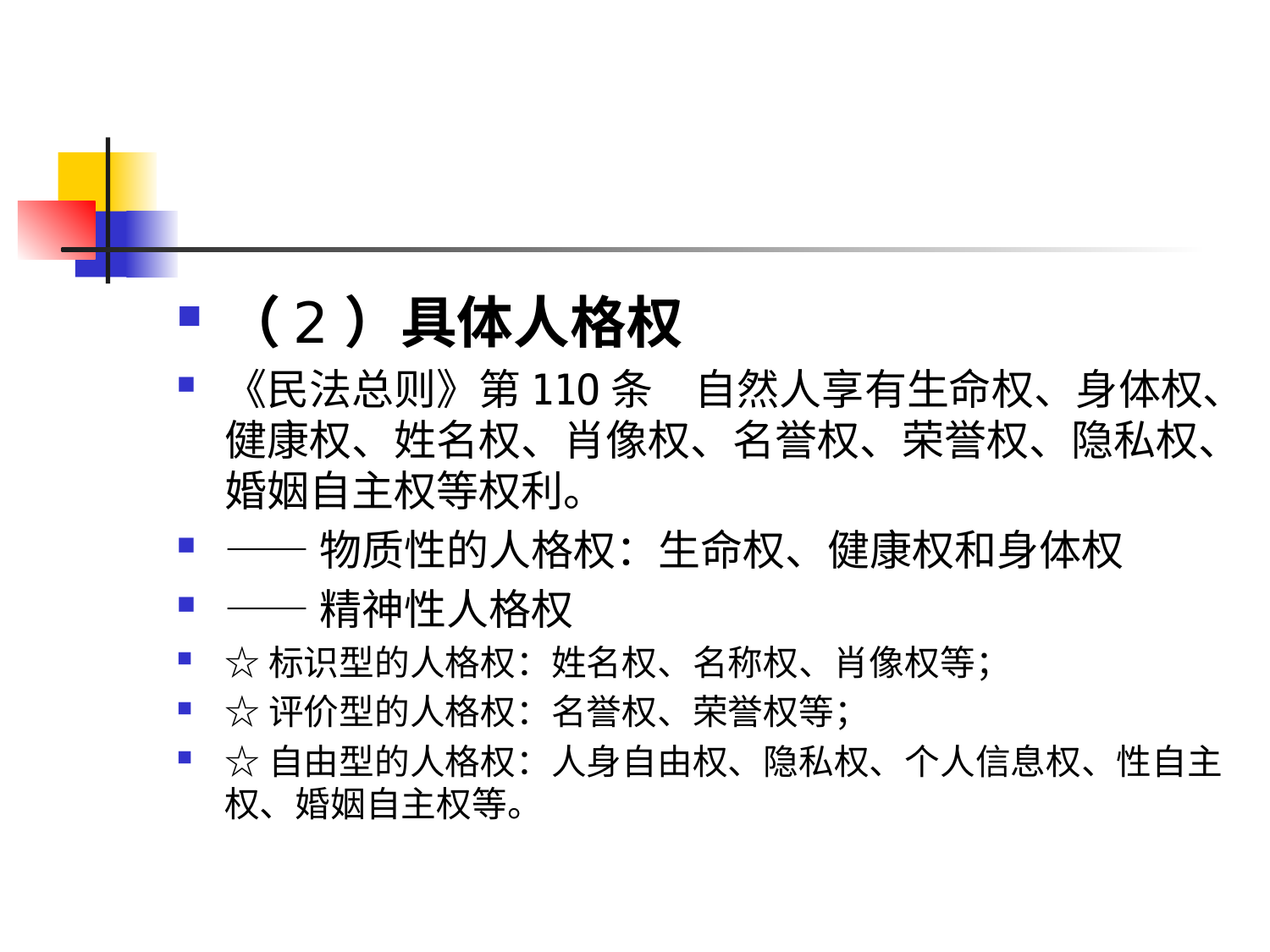

#
（2）具体人格权
《民法总则》第110条　自然人享有生命权、身体权、健康权、姓名权、肖像权、名誉权、荣誉权、隐私权、婚姻自主权等权利。
——物质性的人格权：生命权、健康权和身体权
——精神性人格权
☆标识型的人格权：姓名权、名称权、肖像权等；
☆评价型的人格权：名誉权、荣誉权等；
☆自由型的人格权：人身自由权、隐私权、个人信息权、性自主权、婚姻自主权等。